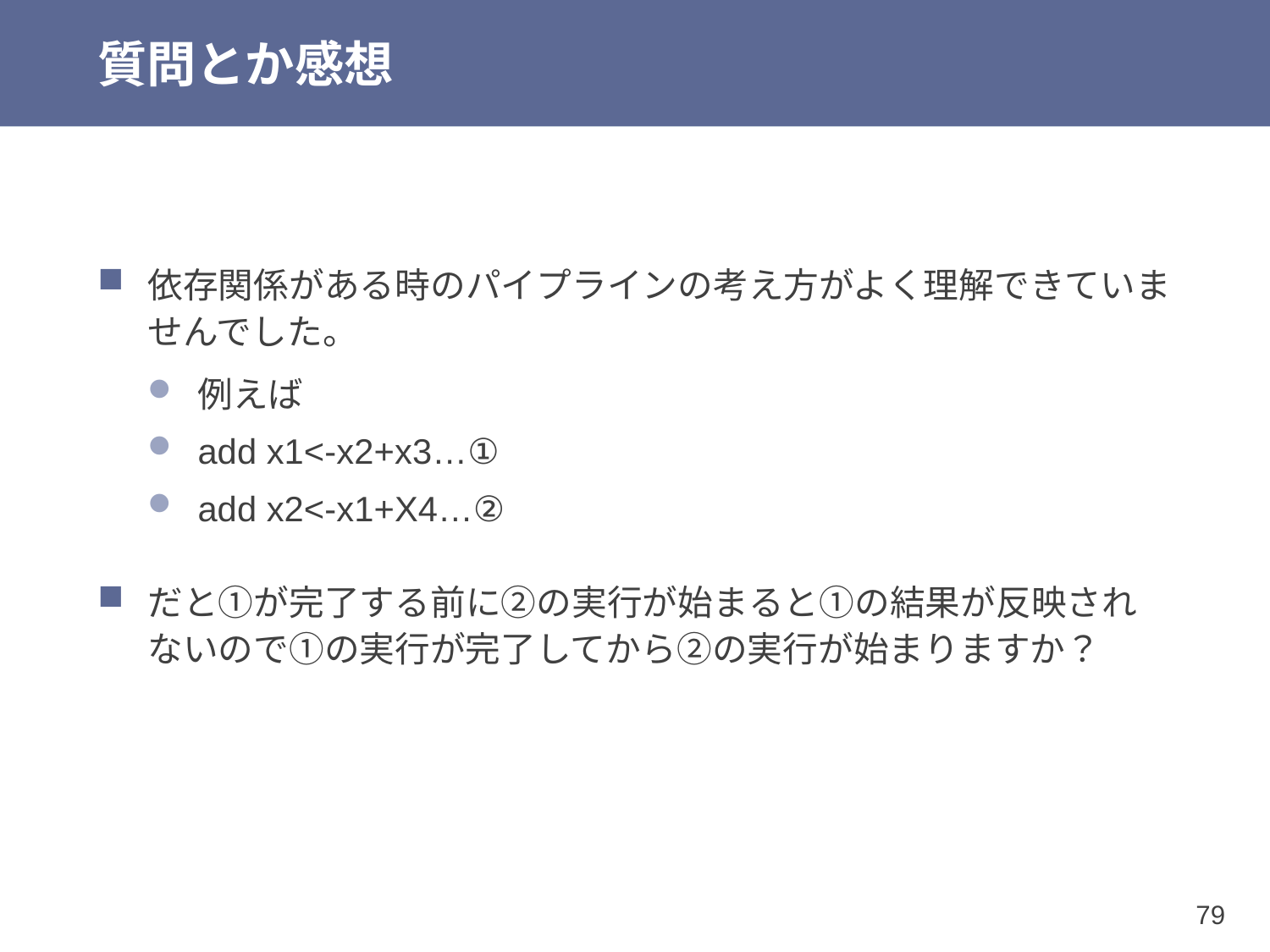

# 質問とか感想
依存関係がある時のパイプラインの考え方がよく理解できていませんでした。
例えば
add x1<-x2+x3…①
add x2<-x1+X4…②
だと①が完了する前に②の実行が始まると①の結果が反映されないので①の実行が完了してから②の実行が始まりますか？